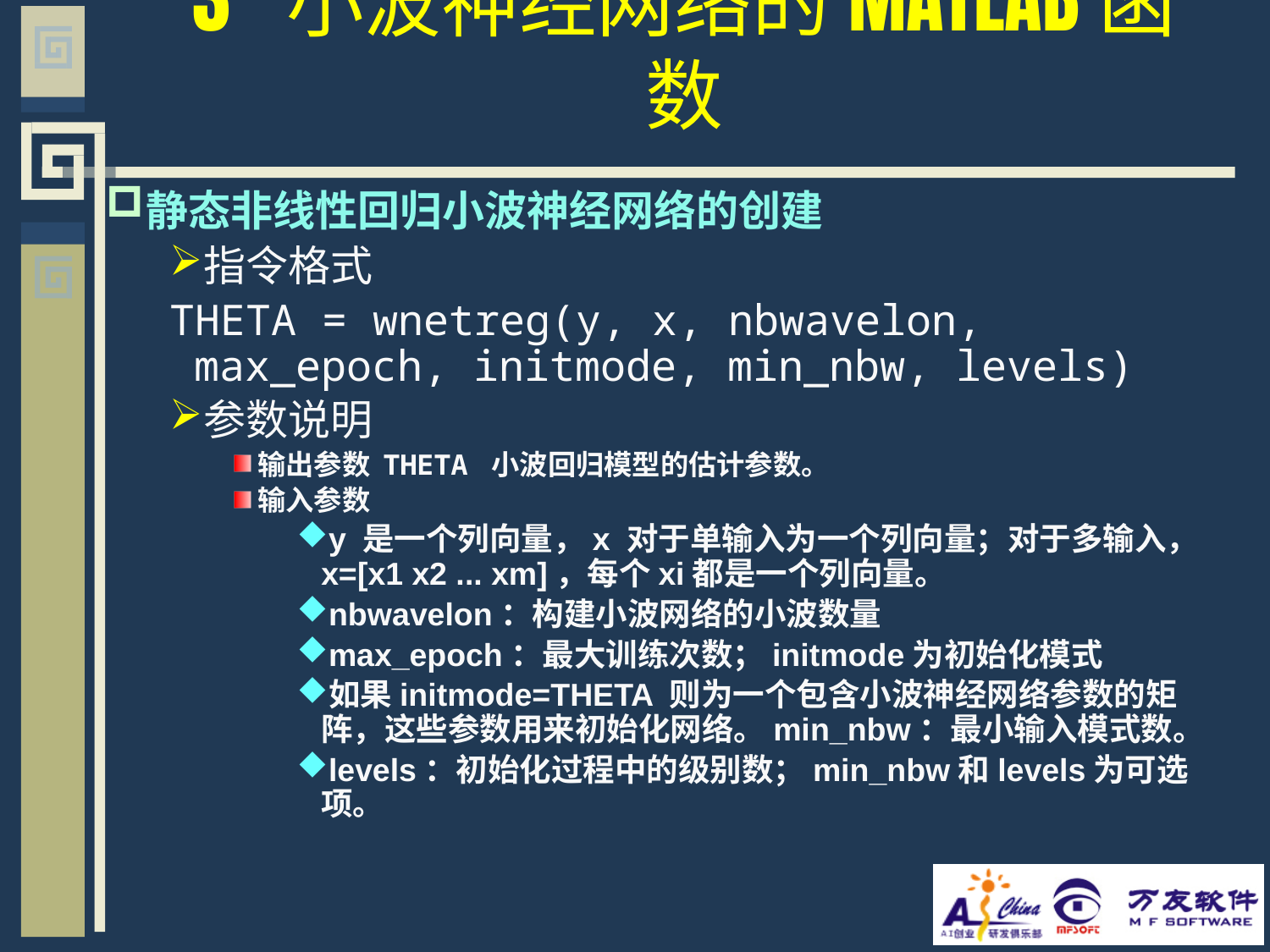

# 3  小波神经网络的MATLAB函数
静态非线性回归小波神经网络的创建
指令格式
THETA = wnetreg(y, x, nbwavelon, max_epoch, initmode, min_nbw, levels)
参数说明
输出参数 THETA 小波回归模型的估计参数。
输入参数
y 是一个列向量，x 对于单输入为一个列向量；对于多输入，x=[x1 x2 ... xm]，每个xi都是一个列向量。
nbwavelon：构建小波网络的小波数量
max_epoch：最大训练次数；initmode为初始化模式
如果initmode=THETA 则为一个包含小波神经网络参数的矩阵，这些参数用来初始化网络。min_nbw：最小输入模式数。
levels：初始化过程中的级别数；min_nbw和levels为可选项。